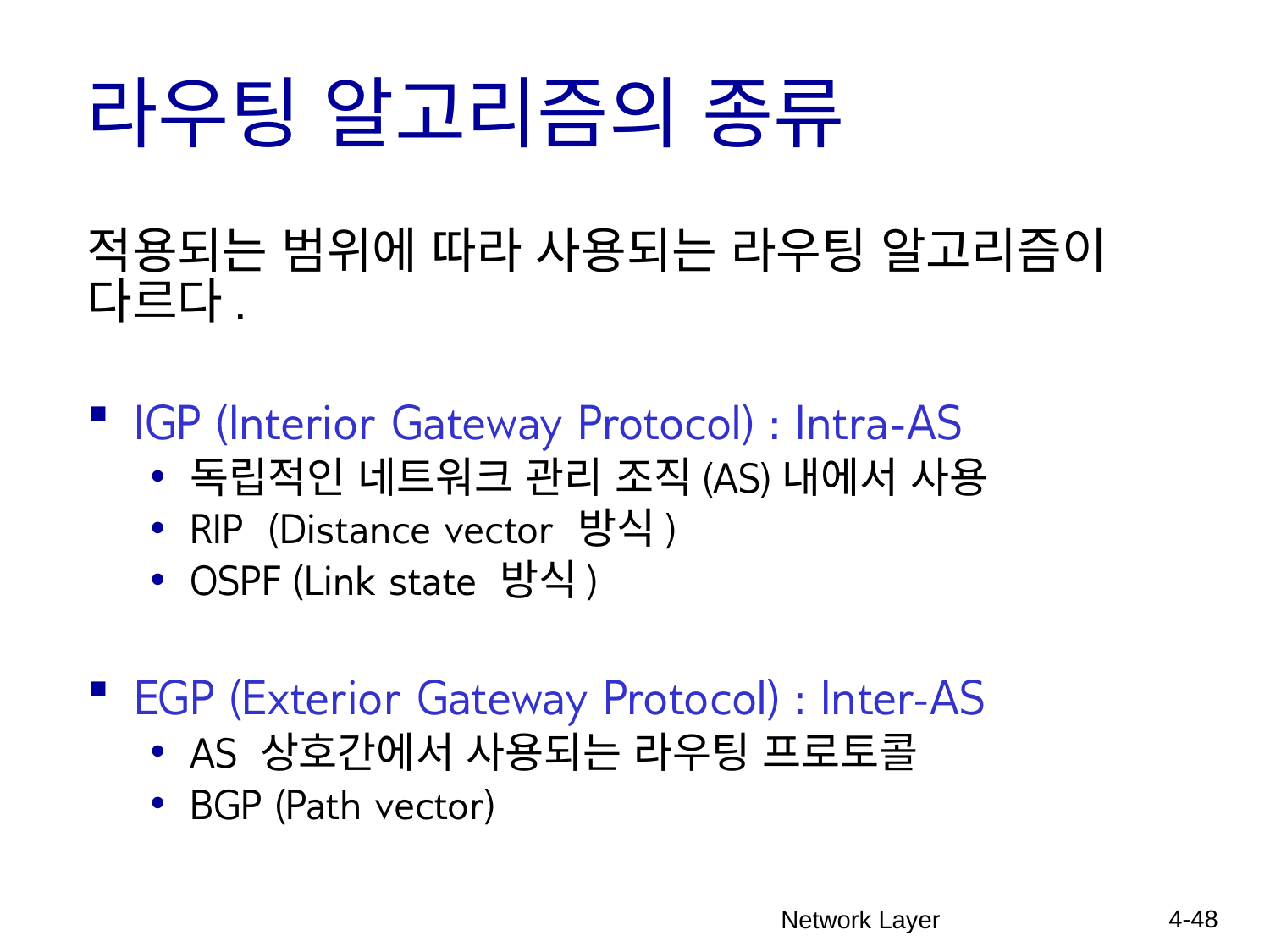

# 라우팅 알고리즘의 종류
적용되는 범위에 따라 사용되는 라우팅 알고리즘이 다르다.

IGP (Interior Gateway Protocol) : Intra-AS
독립적인 네트워크 관리 조직(AS)내에서 사용
RIP  (Distance vector 방식)
OSPF (Link state 방식)

EGP (Exterior Gateway Protocol) : Inter-AS
AS 상호간에서 사용되는 라우팅 프로토콜
BGP (Path vector)
4-48
Network Layer